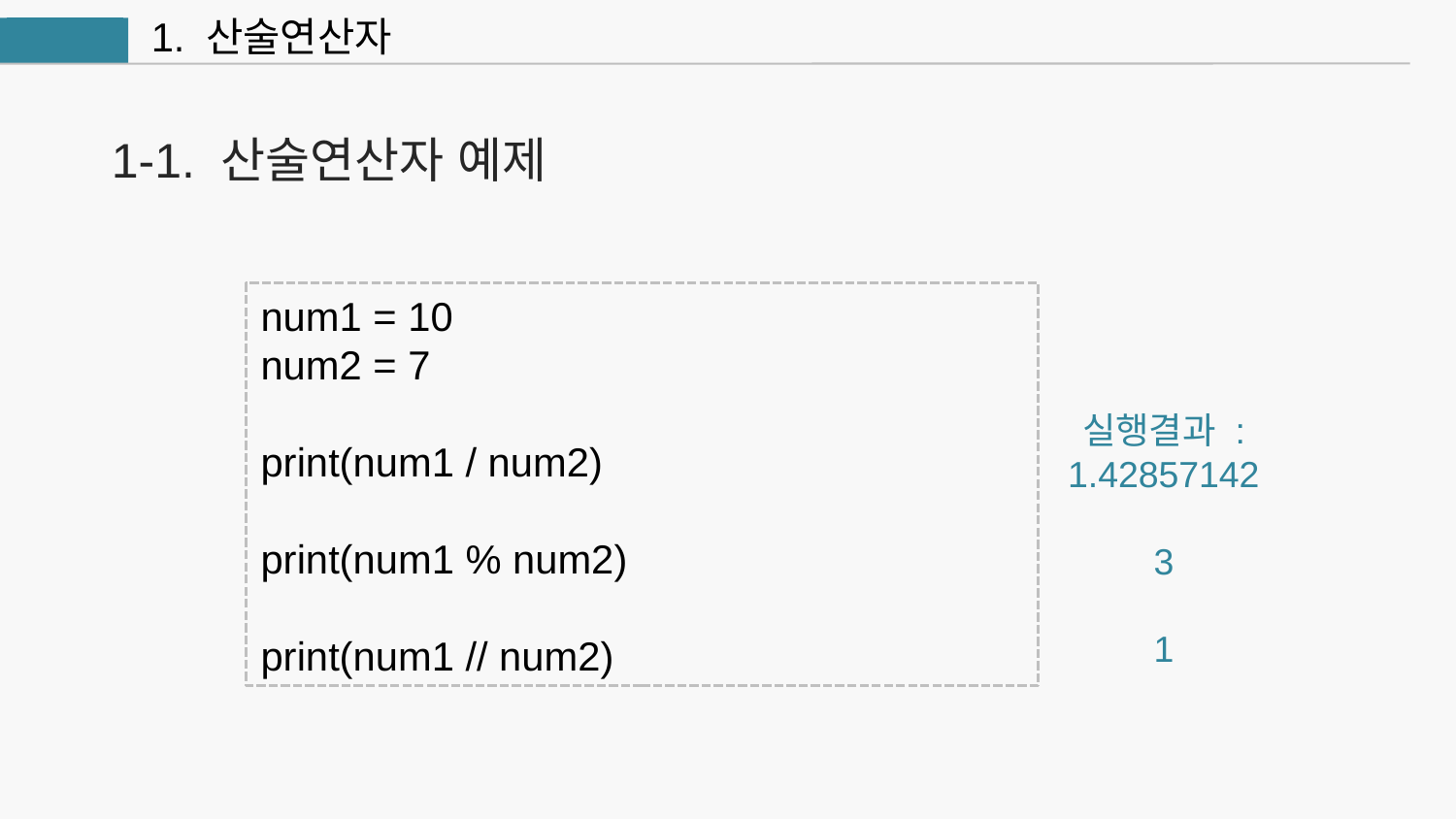

1. 산술연산자

연산자
1-1. 산술연산자 예제
num1 = 10
num2 = 7

print(num1 / num2)

print(num1 % num2)

print(num1 // num2)
실행결과 :
1.42857142

3

1